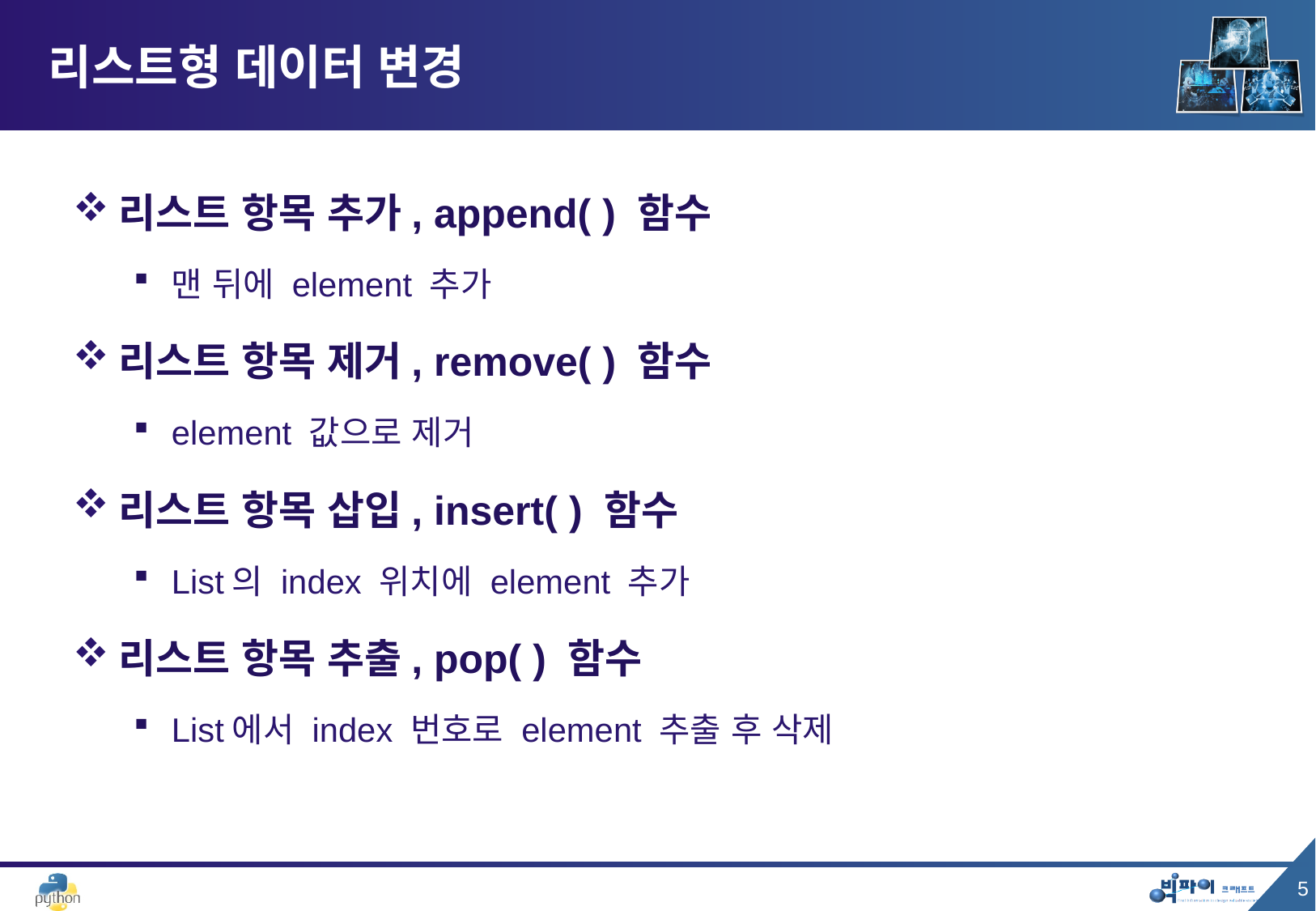

# 리스트형 데이터 변경
리스트 항목 추가, append( ) 함수
맨 뒤에 element 추가
리스트 항목 제거, remove( ) 함수
element 값으로 제거
리스트 항목 삽입, insert( ) 함수
List의 index 위치에 element 추가
리스트 항목 추출, pop( ) 함수
List에서 index 번호로 element 추출 후 삭제